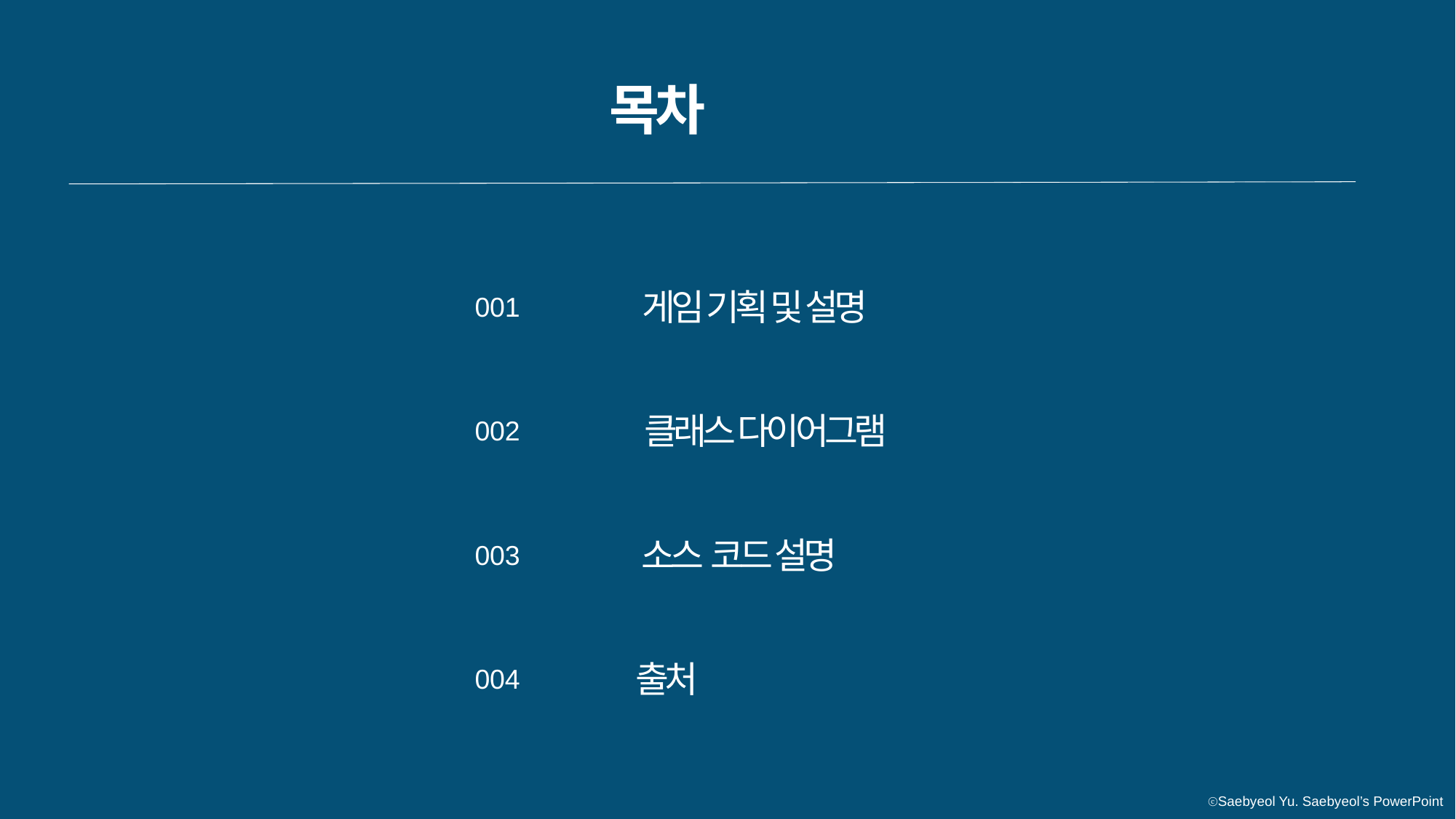

Denim
목차
게임 기획 및 설명
001
클래스 다이어그램
002
소스  코드 설명
003
출처
004